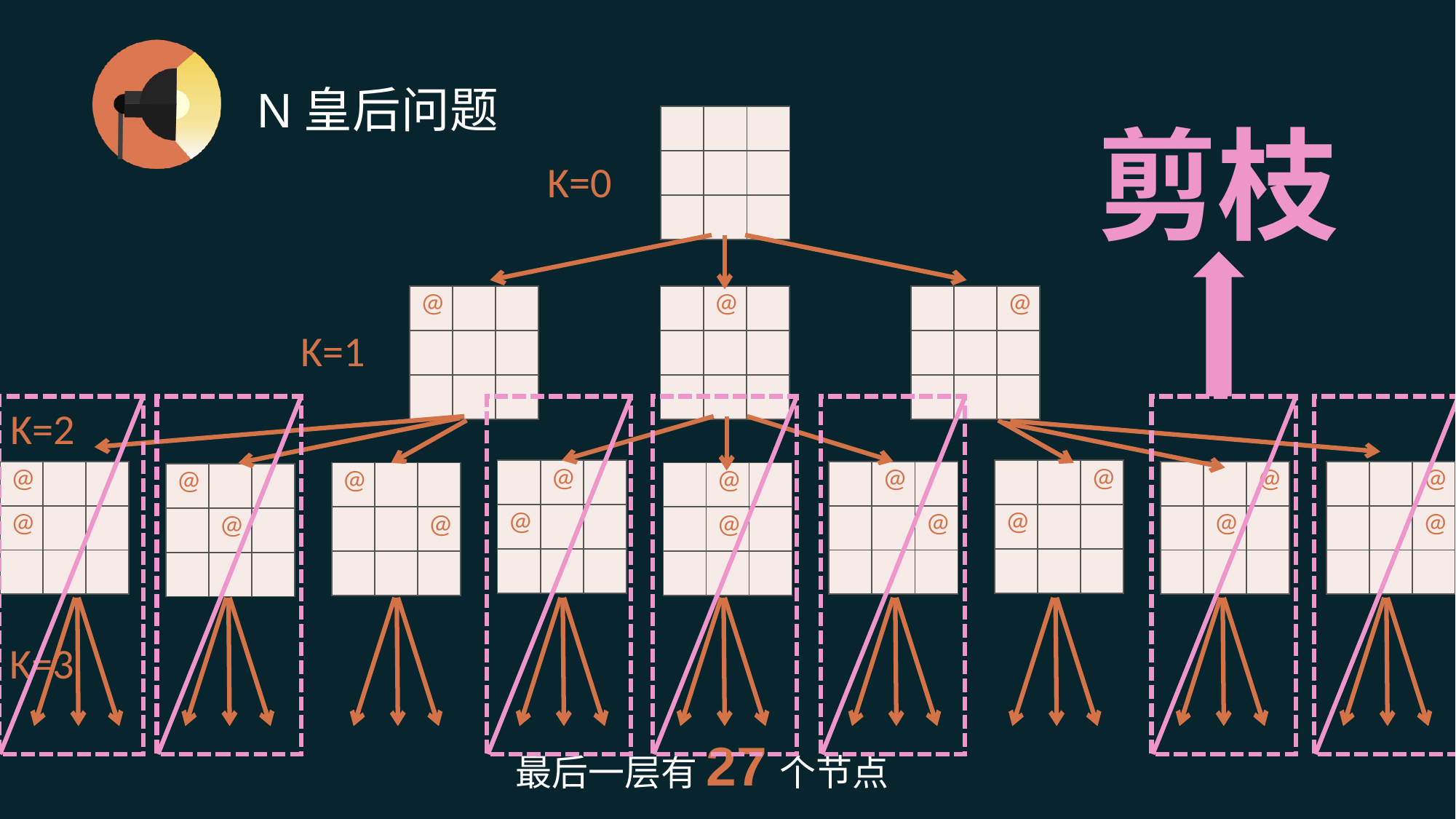

# N皇后问题
剪枝
|  |  |  |
| --- | --- | --- |
|  |  |  |
|  |  |  |
K=0

| @ |  |  |
| --- | --- | --- |
|  |  |  |
|  |  |  |
|  | @ |  |
| --- | --- | --- |
|  |  |  |
|  |  |  |
|  |  | @ |
| --- | --- | --- |
|  |  |  |
|  |  |  |
K=1
K=2

|  | @ |  |
| --- | --- | --- |
| @ |  |  |
|  |  |  |
|  |  | @ |
| --- | --- | --- |
| @ |  |  |
|  |  |  |
| @ |  |  |
| --- | --- | --- |
| @ |  |  |
|  |  |  |
|  | @ |  |
| --- | --- | --- |
|  |  | @ |
|  |  |  |
|  |  | @ |
| --- | --- | --- |
|  | @ |  |
|  |  |  |
|  |  | @ |
| --- | --- | --- |
|  |  | @ |
|  |  |  |
| @ |  |  |
| --- | --- | --- |
|  |  | @ |
|  |  |  |
|  | @ |  |
| --- | --- | --- |
|  | @ |  |
|  |  |  |
| @ |  |  |
| --- | --- | --- |
|  | @ |  |
|  |  |  |
K=3
最后一层有27个节点